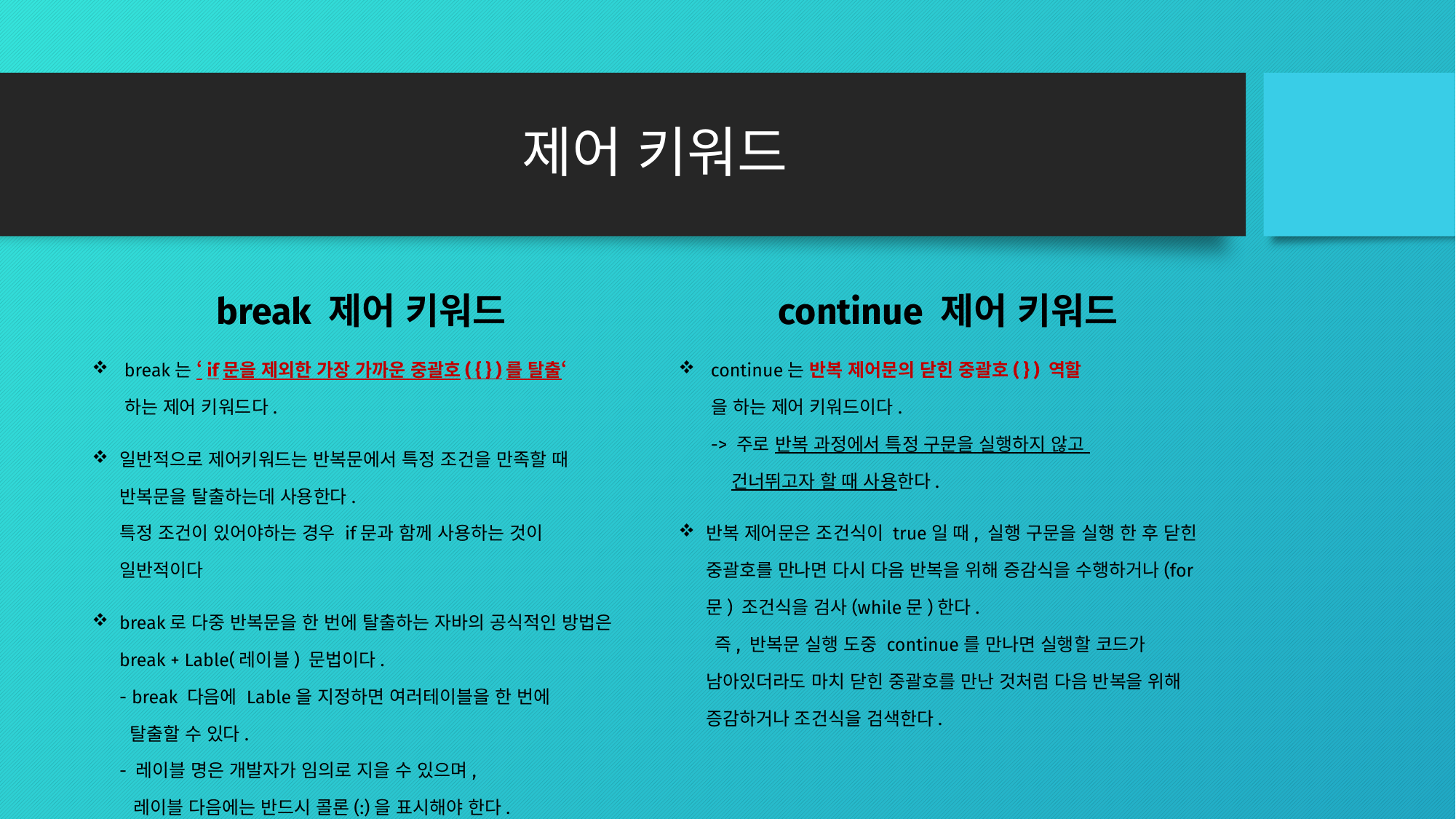

# 제어 키워드
continue 제어 키워드
break 제어 키워드
 break는 ‘if문을 제외한 가장 가까운 중괄호( { } )를 탈출‘
 하는 제어 키워드다.
일반적으로 제어키워드는 반복문에서 특정 조건을 만족할 때
반복문을 탈출하는데 사용한다.
특정 조건이 있어야하는 경우 if문과 함께 사용하는 것이 일반적이다
break로 다중 반복문을 한 번에 탈출하는 자바의 공식적인 방법은 break + Lable(레이블) 문법이다.
- break 다음에 Lable을 지정하면 여러테이블을 한 번에
  탈출할 수 있다.
- 레이블 명은 개발자가 임의로 지을 수 있으며,
  레이블 다음에는 반드시 콜론(:)을 표시해야 한다.
 continue는 반복 제어문의 닫힌 중괄호( } ) 역할
 을 하는 제어 키워드이다.
 -> 주로 반복 과정에서 특정 구문을 실행하지 않고
     건너뛰고자 할 때 사용한다.
반복 제어문은 조건식이 true일 때, 실행 구문을 실행 한 후 닫힌 중괄호를 만나면 다시 다음 반복을 위해 증감식을 수행하거나(for문) 조건식을 검사(while문)한다.
 즉, 반복문 실행 도중 continue를 만나면 실행할 코드가 남아있더라도 마치 닫힌 중괄호를 만난 것처럼 다음 반복을 위해 증감하거나 조건식을 검색한다.